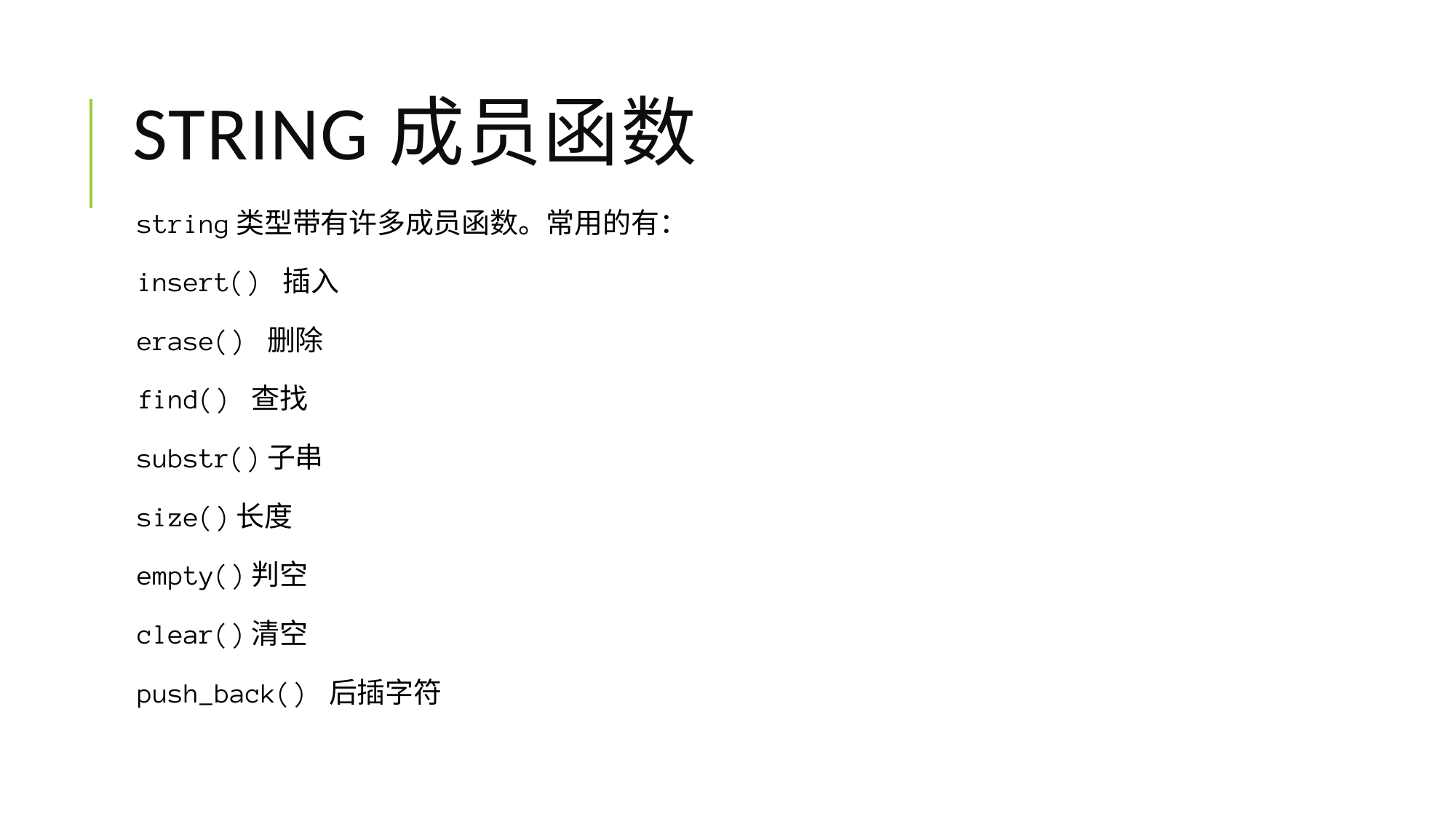

# STRING成员函数
string类型带有许多成员函数。常用的有：
insert() 插入
erase() 删除
find() 查找
substr()子串
size()长度
empty()判空
clear()清空
push_back() 后插字符